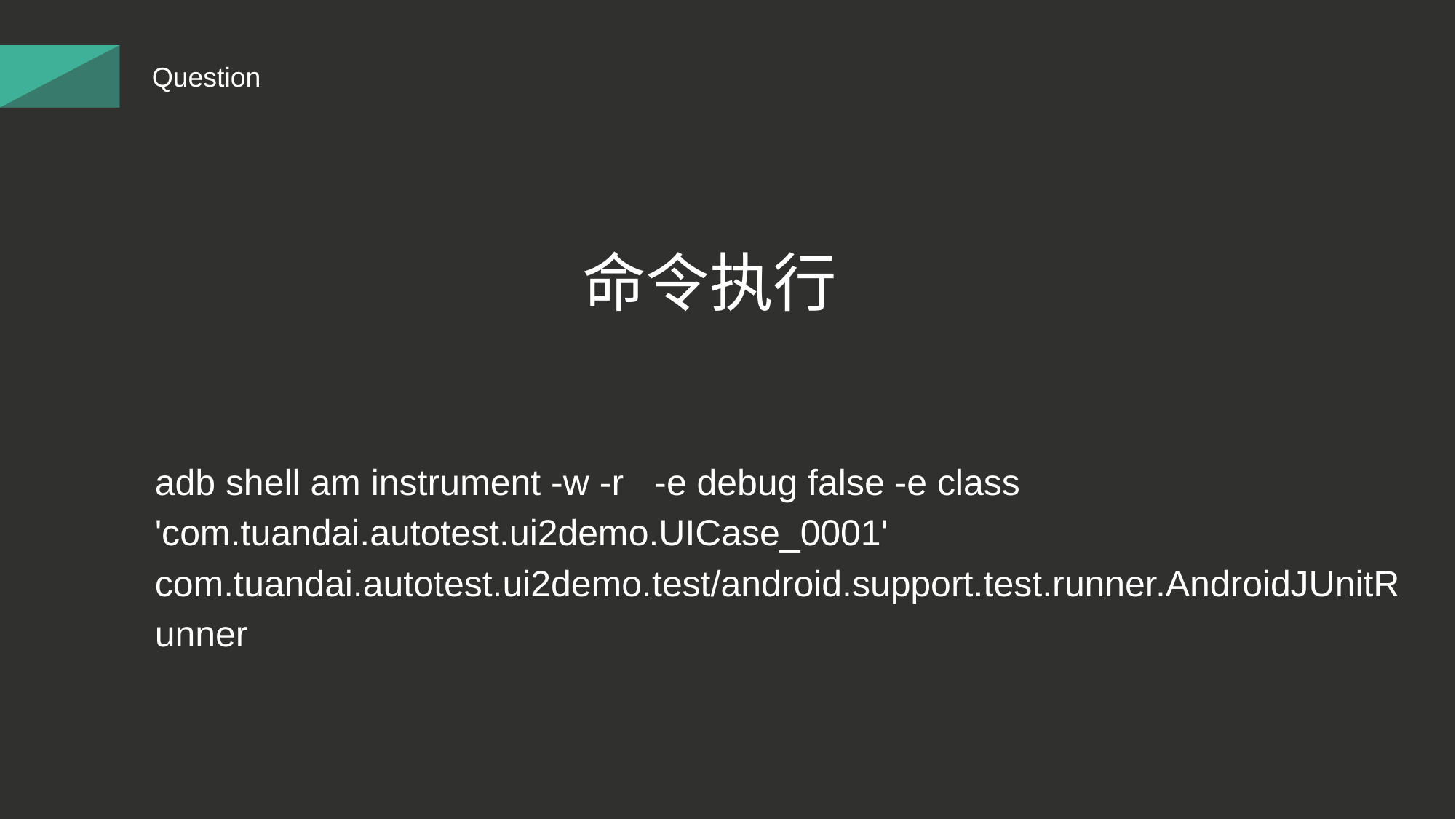

Question
命令执行
adb shell am instrument -w -r   -e debug false -e class 'com.tuandai.autotest.ui2demo.UICase_0001' com.tuandai.autotest.ui2demo.test/android.support.test.runner.AndroidJUnitRunner